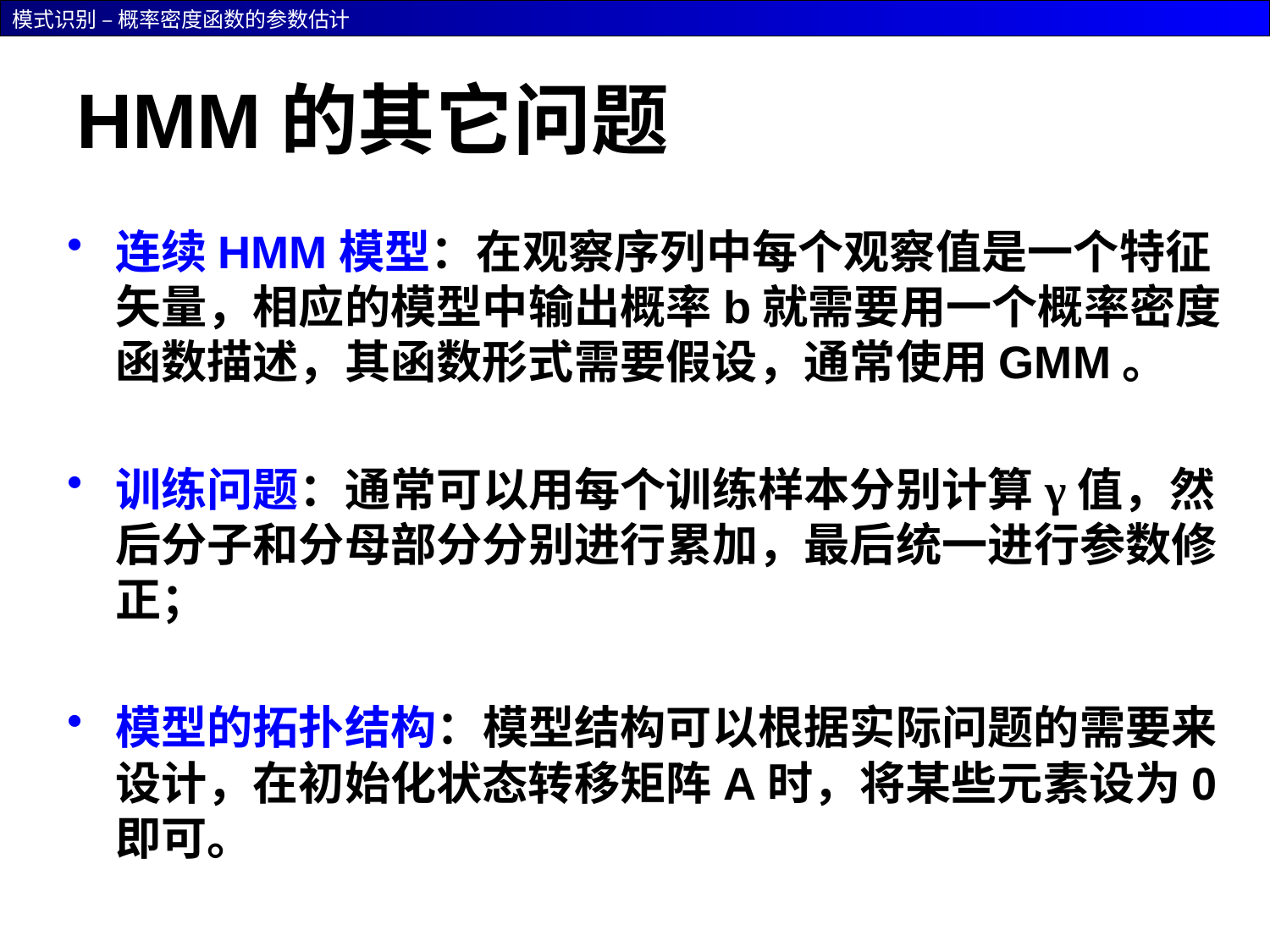

# HMM的其它问题
连续HMM模型：在观察序列中每个观察值是一个特征矢量，相应的模型中输出概率b就需要用一个概率密度函数描述，其函数形式需要假设，通常使用GMM。

训练问题：通常可以用每个训练样本分别计算γ值，然后分子和分母部分分别进行累加，最后统一进行参数修正；

模型的拓扑结构：模型结构可以根据实际问题的需要来设计，在初始化状态转移矩阵A时，将某些元素设为0即可。